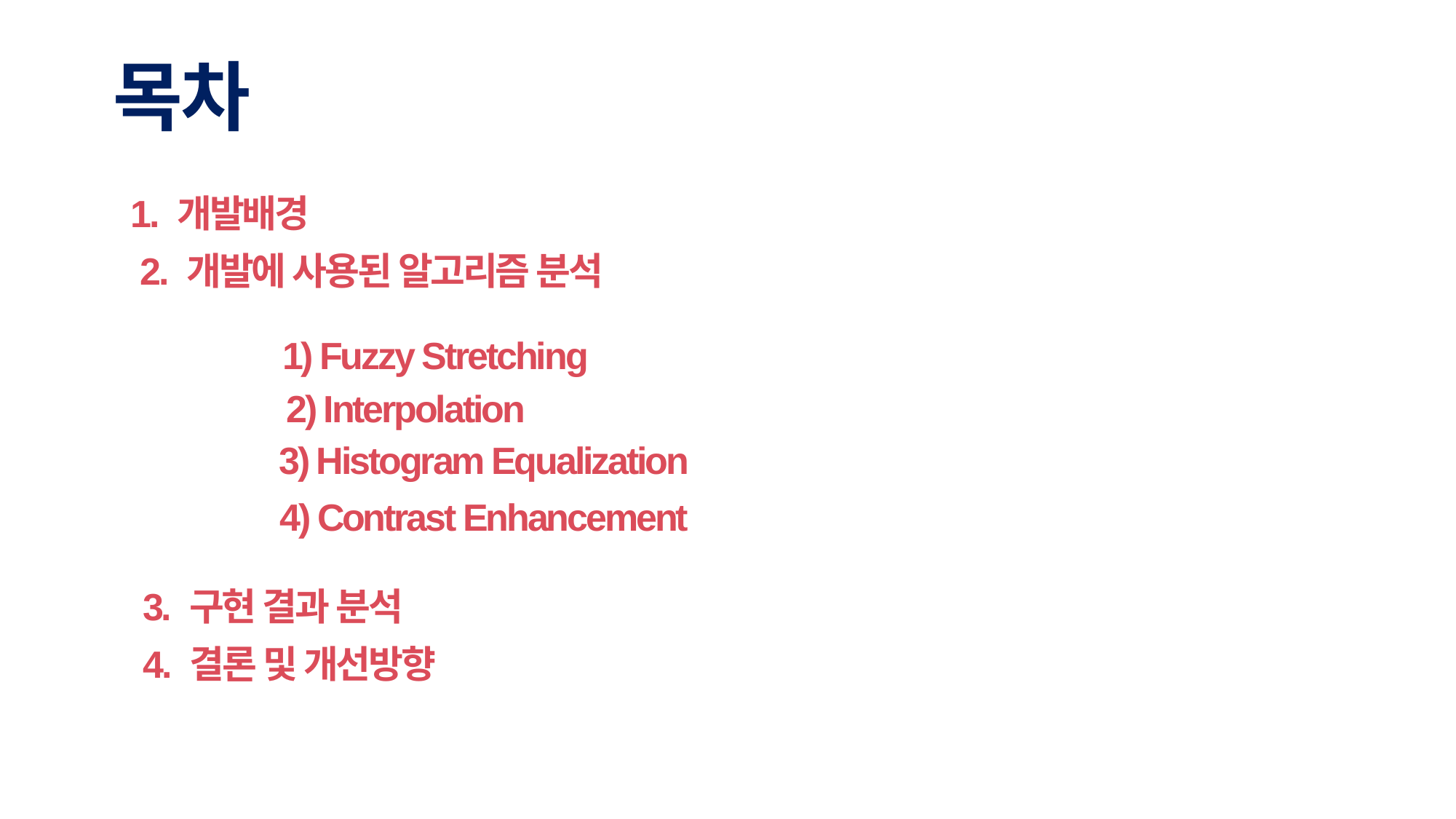

목차
1. 개발배경
2. 개발에 사용된 알고리즘 분석
1) Fuzzy Stretching
2) Interpolation
3) Histogram Equalization
4) Contrast Enhancement
3. 구현 결과 분석
4. 결론 및 개선방향